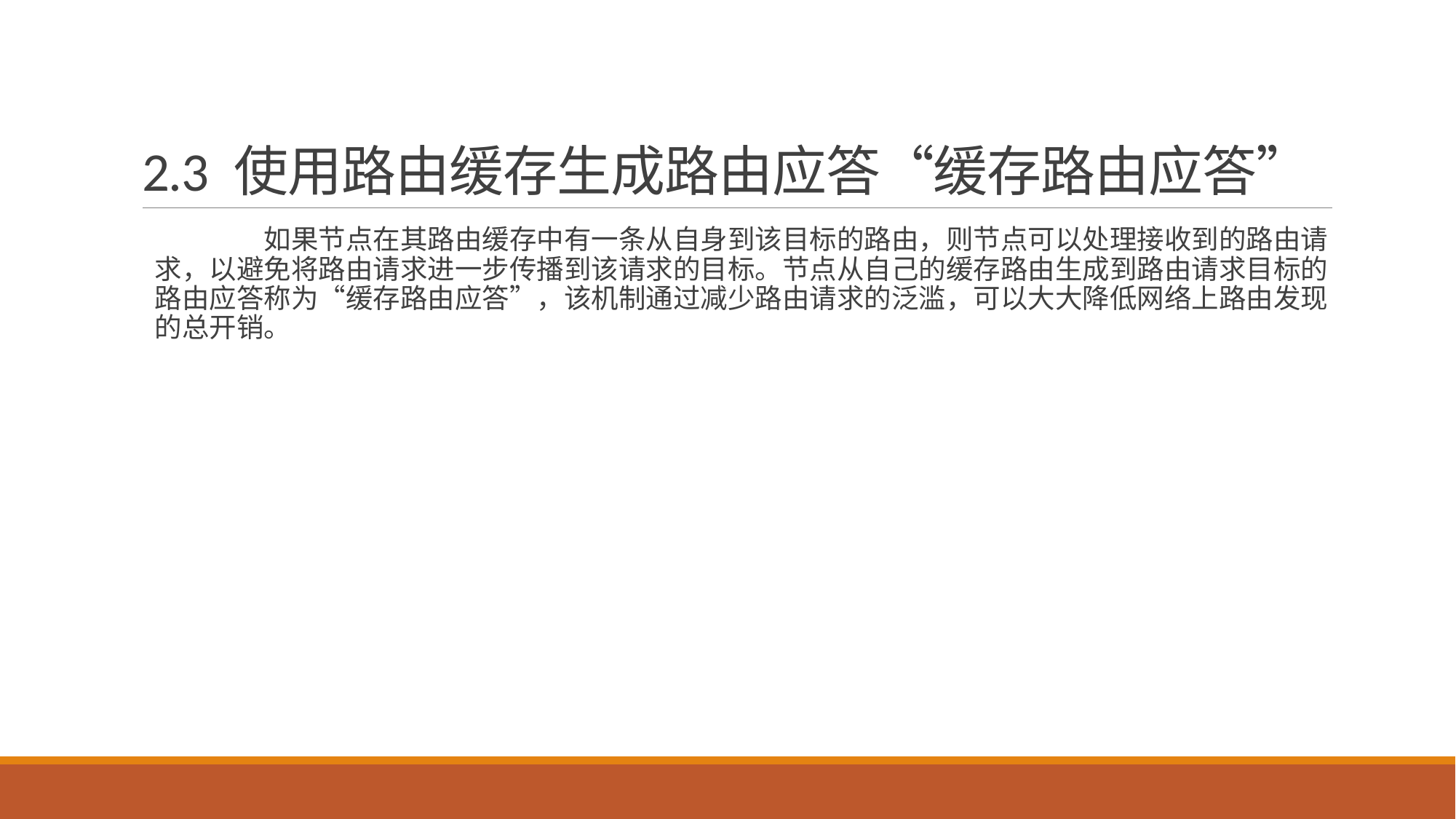

# 2.3 使用路由缓存生成路由应答“缓存路由应答”
	如果节点在其路由缓存中有一条从自身到该目标的路由，则节点可以处理接收到的路由请求，以避免将路由请求进一步传播到该请求的目标。节点从自己的缓存路由生成到路由请求目标的路由应答称为“缓存路由应答”，该机制通过减少路由请求的泛滥，可以大大降低网络上路由发现的总开销。